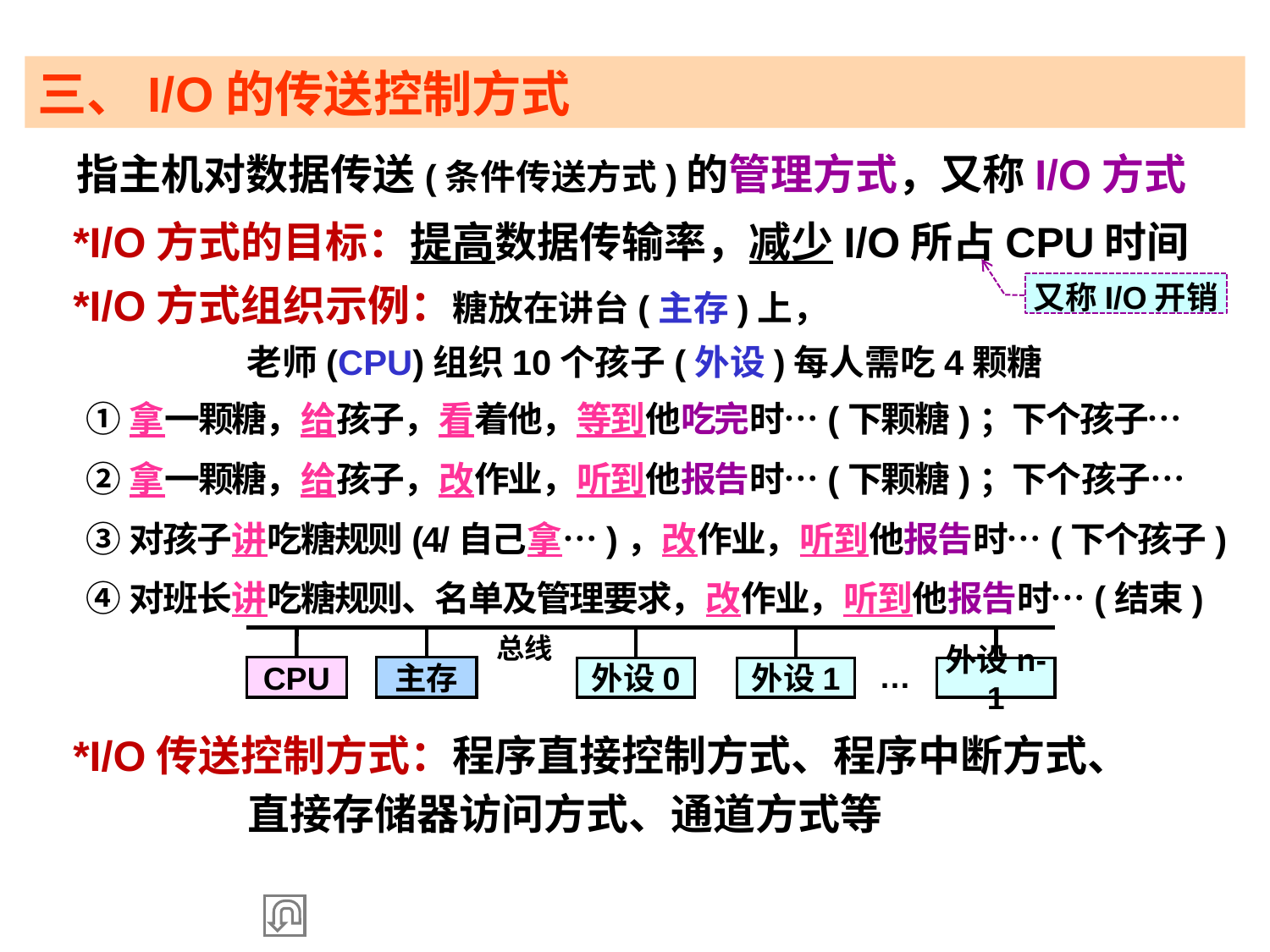

三、I/O的传送控制方式
   指主机对数据传送(条件传送方式)的管理方式，又称I/O方式
   *I/O方式的目标：提高数据传输率，减少I/O所占CPU时间
   *I/O方式组织示例：糖放在讲台(主存)上，
                         老师(CPU)组织10个孩子(外设)每人需吃4颗糖
又称I/O开销
      ①拿一颗糖，给孩子，看着他，等到他吃完时…(下颗糖)；下个孩子…
      ②拿一颗糖，给孩子，改作业，听到他报告时…(下颗糖)；下个孩子…
      ③对孩子讲吃糖规则(4/自己拿…)，改作业，听到他报告时…(下个孩子)
      ④对班长讲吃糖规则、名单及管理要求，改作业，听到他报告时…(结束)
总线
CPU
主存
外设0
外设1
外设n-1
…
   *I/O传送控制方式：程序直接控制方式、程序中断方式、
                     直接存储器访问方式、通道方式等

11